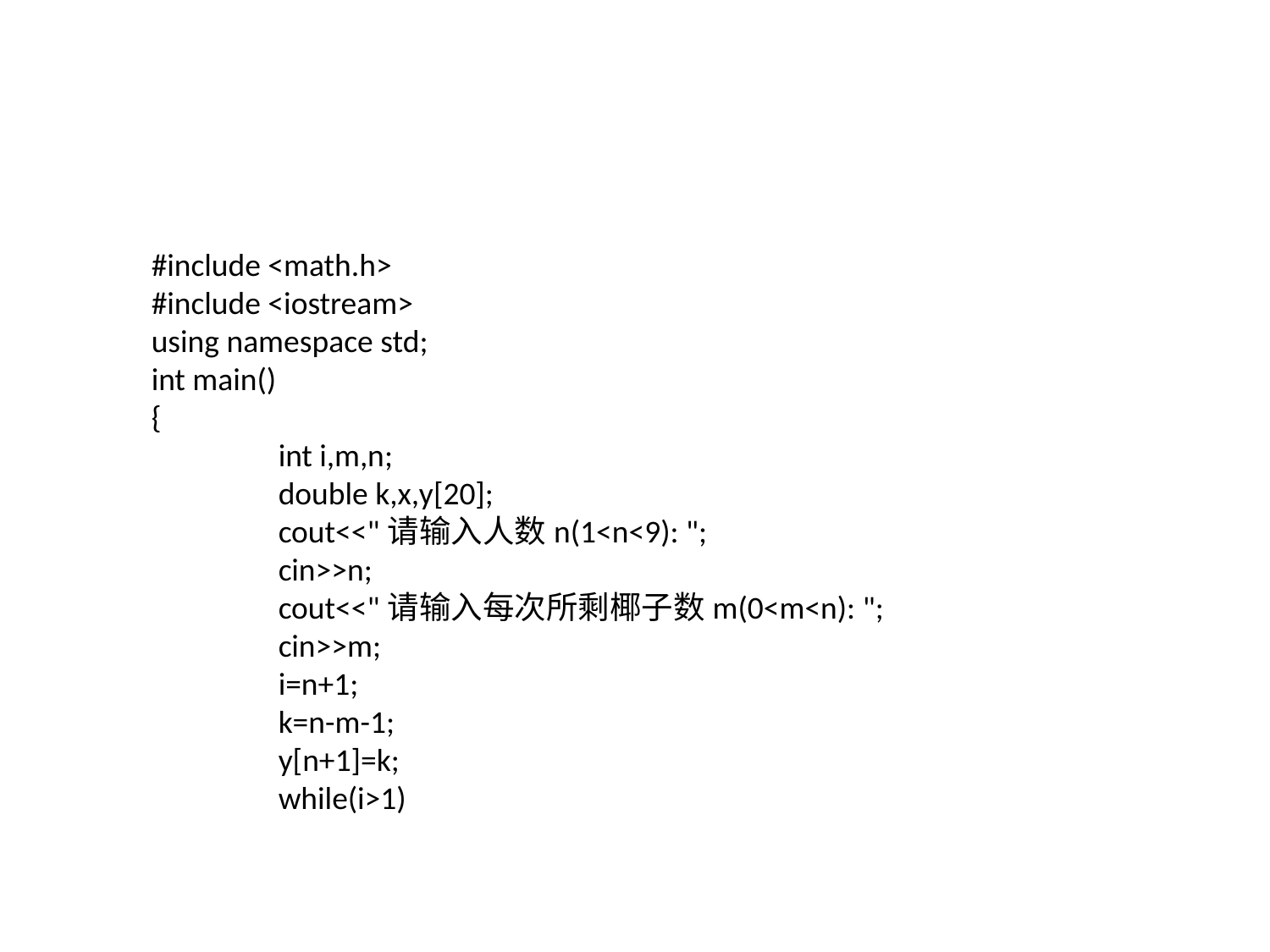

#
#include <math.h>
#include <iostream>
using namespace std;
int main()
{
	int i,m,n;
	double k,x,y[20];
 	cout<<"请输入人数n(1<n<9): ";
 	cin>>n;
  	cout<<"请输入每次所剩椰子数m(0<m<n): ";
  	cin>>m;
  	i=n+1;
	k=n-m-1;
	y[n+1]=k;
  	while(i>1)